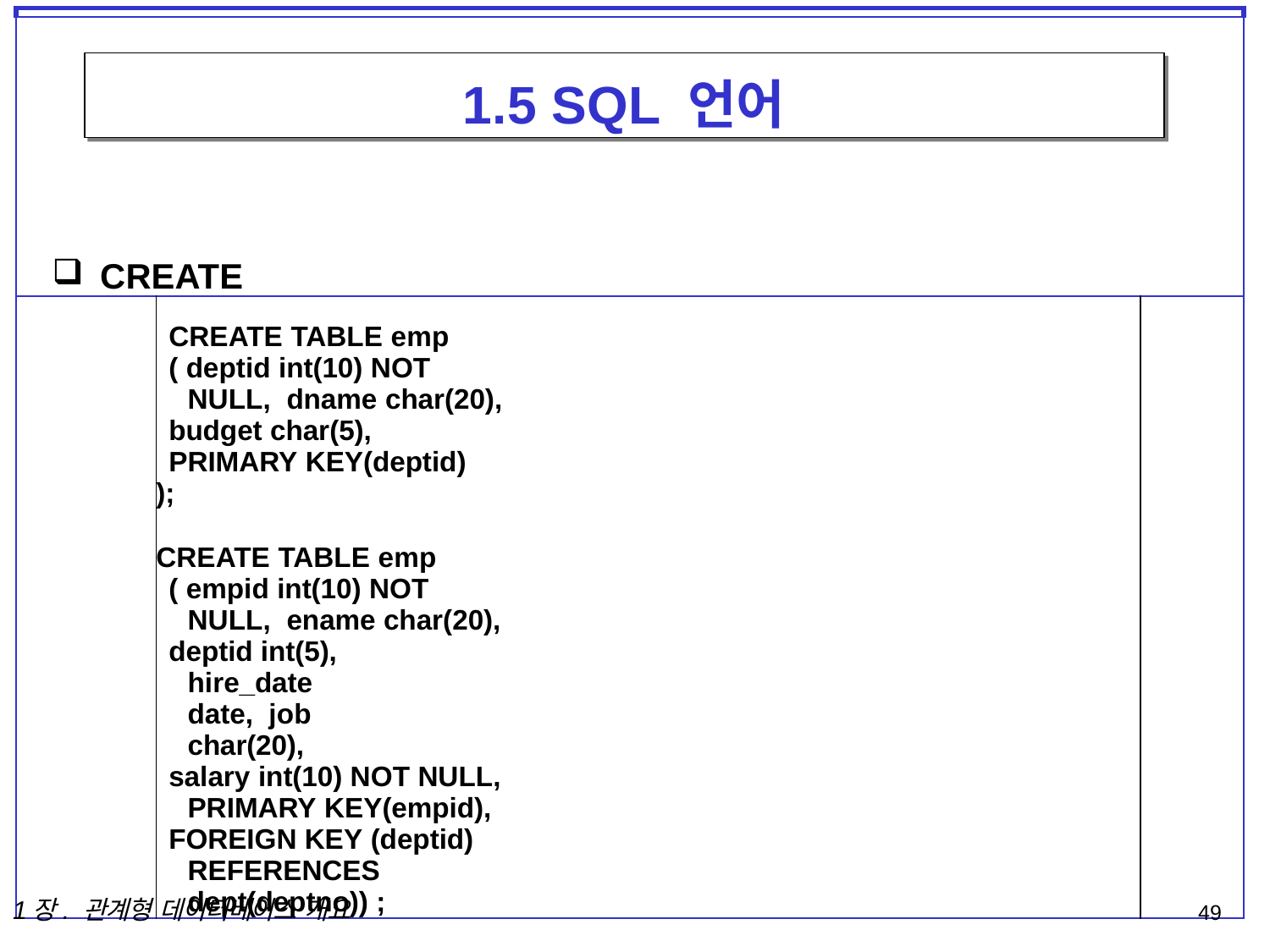

|  |  |  |
| --- | --- | --- |
| 1.5 SQL 언어 CREATE |  |  |
|  | CREATE TABLE emp ( deptid int(10) NOT NULL, dname char(20), budget char(5), PRIMARY KEY(deptid) ); CREATE TABLE emp ( empid int(10) NOT NULL, ename char(20), deptid int(5), hire\_date date, job char(20), salary int(10) NOT NULL, PRIMARY KEY(empid), FOREIGN KEY (deptid) REFERENCES dept(deptno)) ; |  |

1장. 관계형 데이터베이스 개요
49